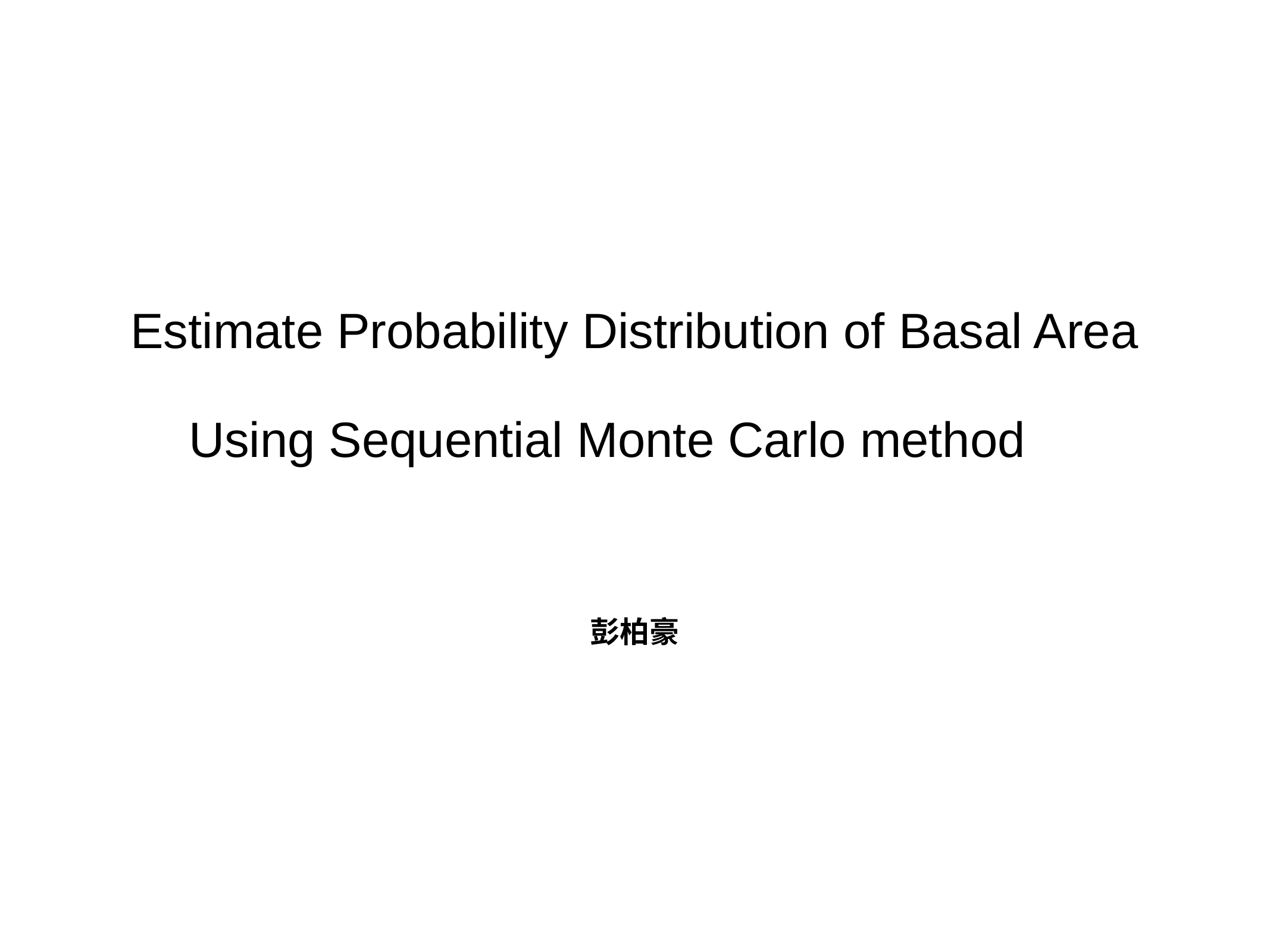

# Estimate Probability Distribution of Basal Area Using Sequential Monte Carlo method
彭柏豪